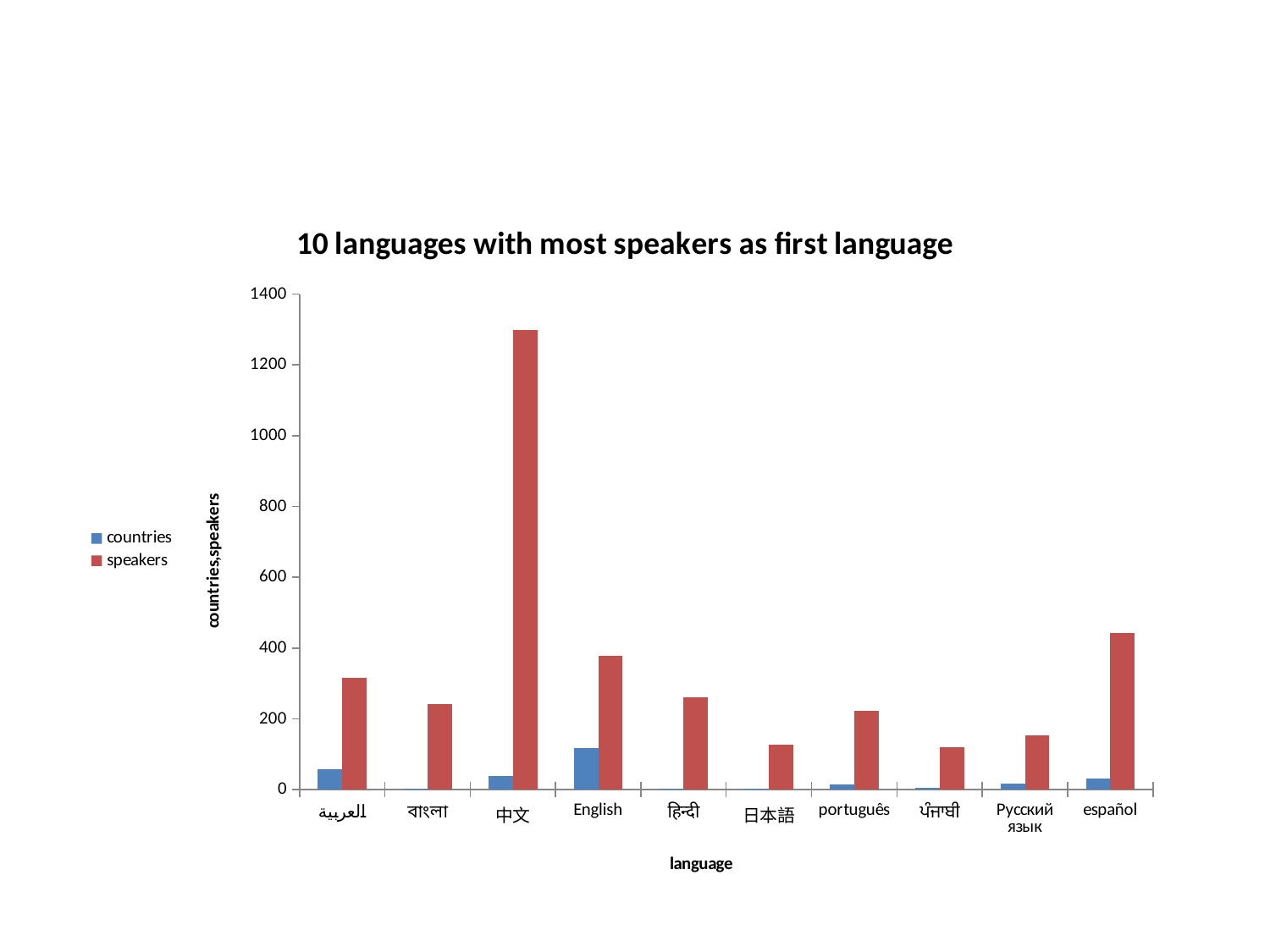

### Chart: 10 languages with most speakers as first language

| Category | countries | speakers |
|---|---|---|
| العربية | 58.0 | 315.0 |
| বাংলা | 4.0 | 243.0 |
| 中文 | 38.0 | 1299.0 |
| English | 118.0 | 378.0 |
| हिन्दी | 4.0 | 260.0 |
| 日本語 | 2.0 | 128.0 |
| português | 15.0 | 223.0 |
| ਪੰਜਾਬੀ | 6.0 | 119.0 |
| Русский язык | 18.0 | 154.0 |
| español | 31.0 | 442.0 |